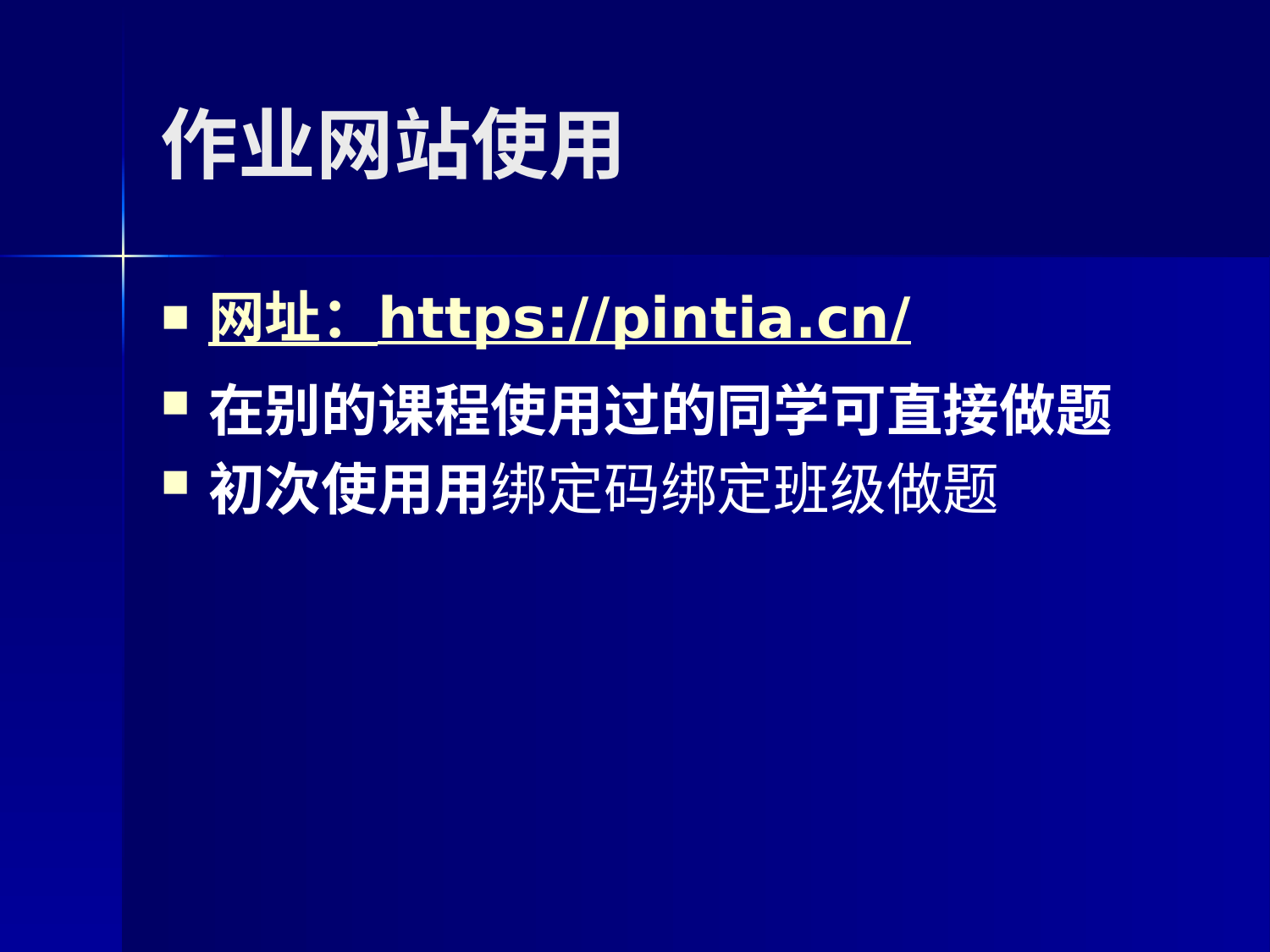

# 作业网站使用
网址：https://pintia.cn/
在别的课程使用过的同学可直接做题
初次使用用绑定码绑定班级做题